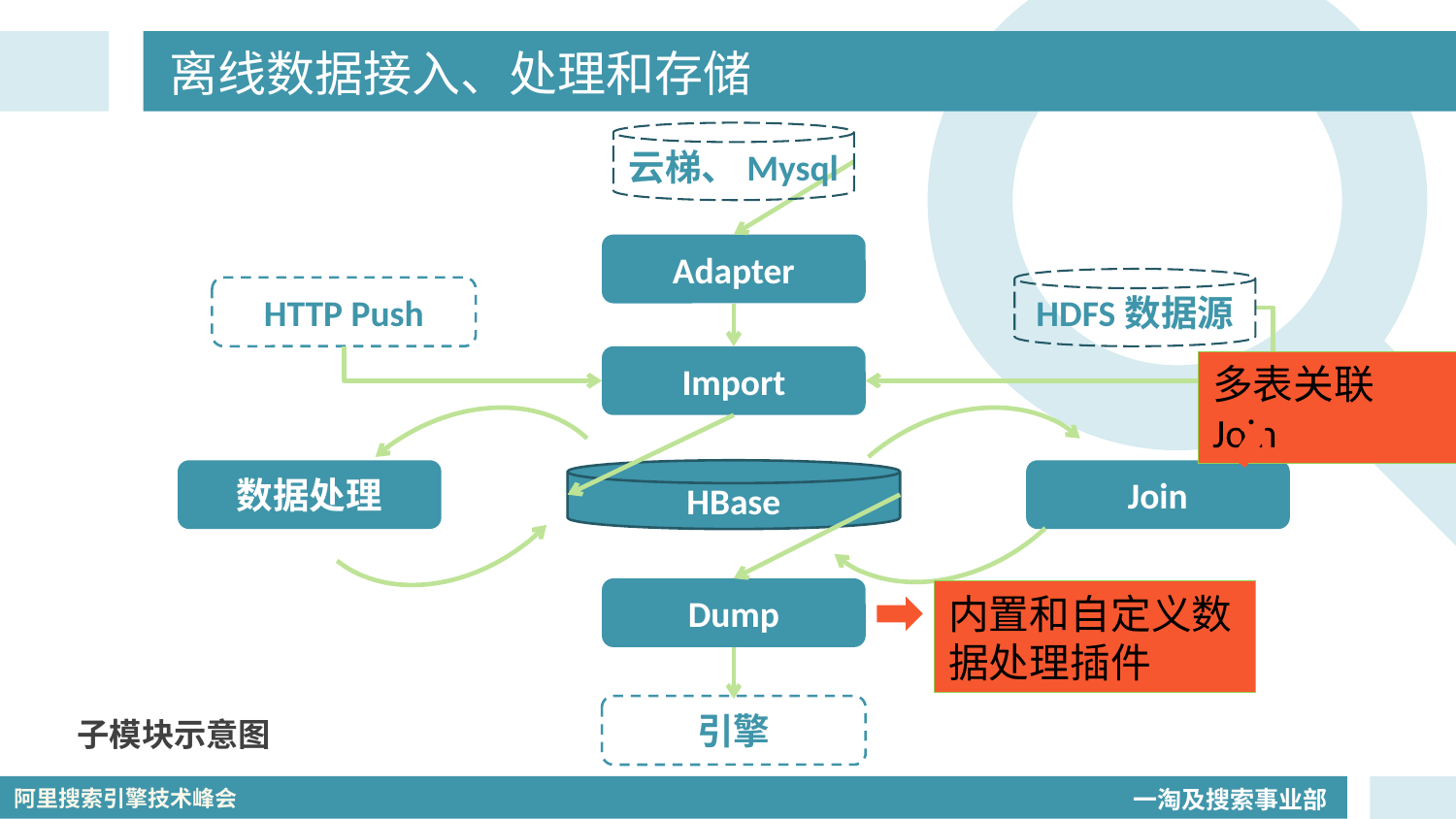

# 离线数据接入、处理和存储
云梯、Mysql
Adapter
HDFS数据源
HTTP Push

Import
多表关联Join

数据处理
HBase
Join
Dump
内置和自定义数据处理插件

引擎
子模块示意图